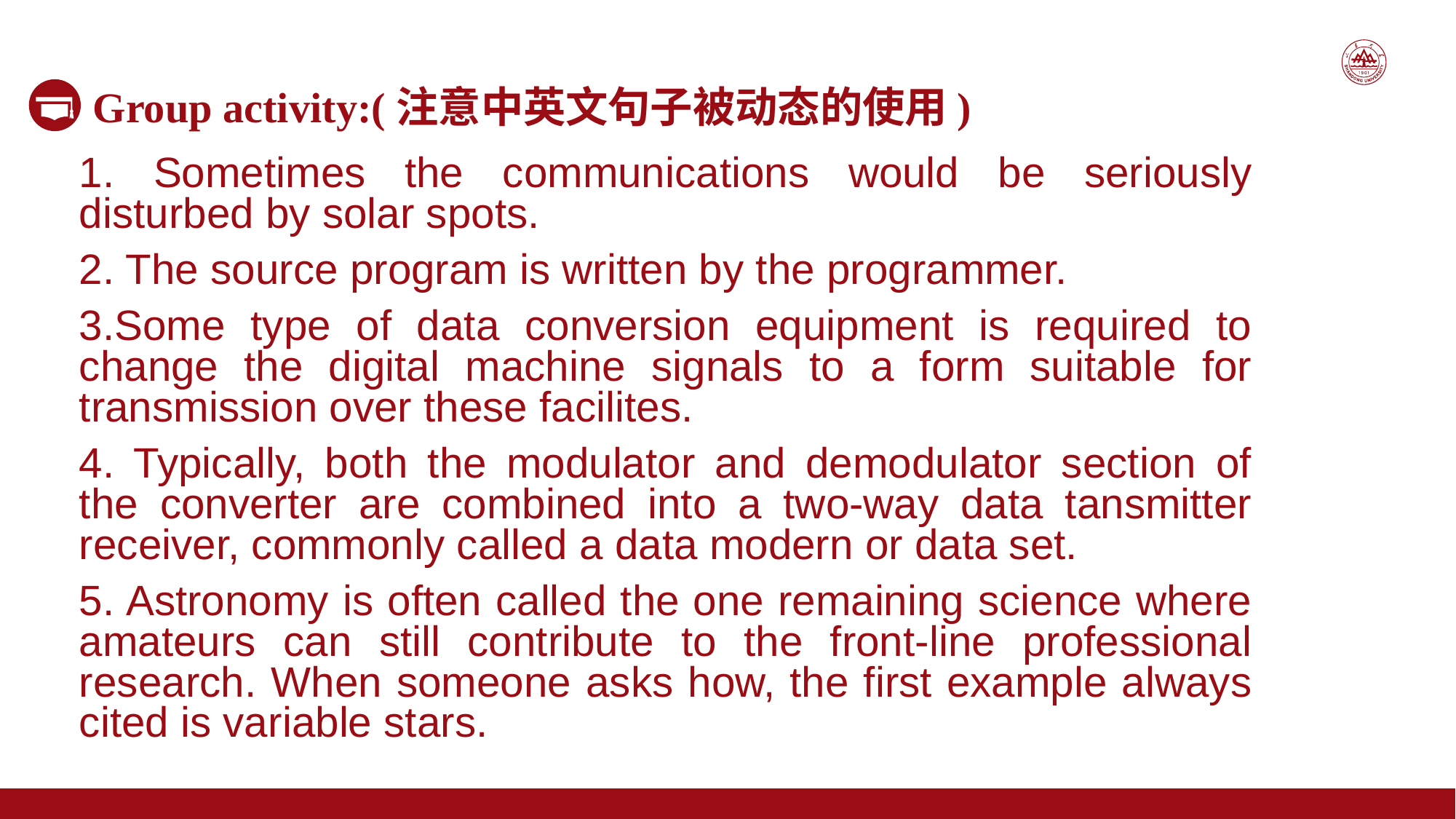

Group activity:(注意中英文句子被动态的使用)

1. Sometimes the communications would be seriously disturbed by solar spots.
2. The source program is written by the programmer.
3.Some type of data conversion equipment is required to change the digital machine signals to a form suitable for transmission over these facilites.
4. Typically, both the modulator and demodulator section of the converter are combined into a two-way data tansmitter receiver, commonly called a data modern or data set.
5. Astronomy is often called the one remaining science where amateurs can still contribute to the front-line professional research. When someone asks how, the first example always cited is variable stars.